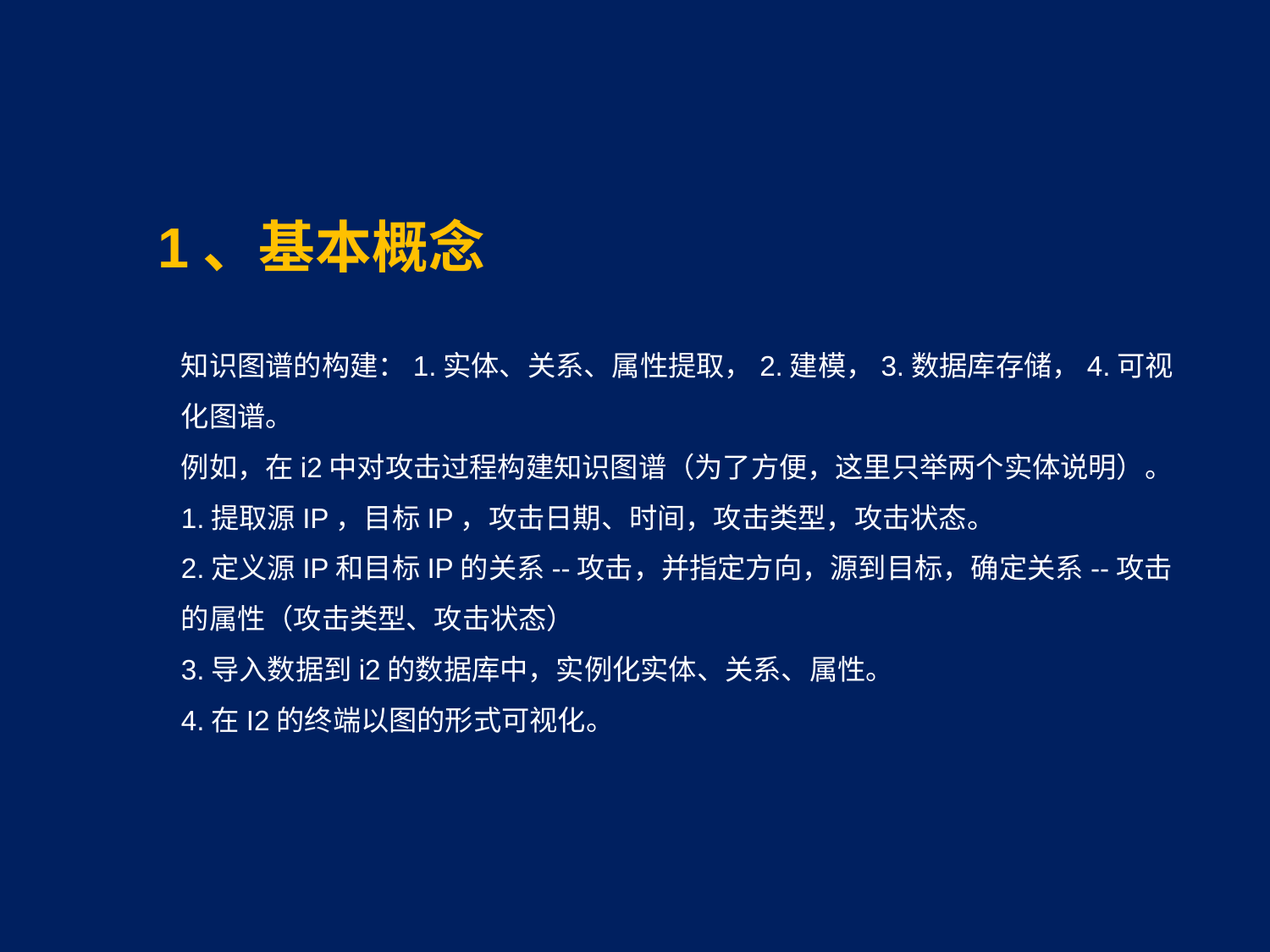

# 1、基本概念
知识图谱的构建：1.实体、关系、属性提取，2.建模，3.数据库存储，4.可视化图谱。
例如，在i2中对攻击过程构建知识图谱（为了方便，这里只举两个实体说明）。
1.提取源IP，目标IP，攻击日期、时间，攻击类型，攻击状态。
2.定义源IP和目标IP的关系--攻击，并指定方向，源到目标，确定关系--攻击的属性（攻击类型、攻击状态）
3.导入数据到i2的数据库中，实例化实体、关系、属性。
4.在I2的终端以图的形式可视化。